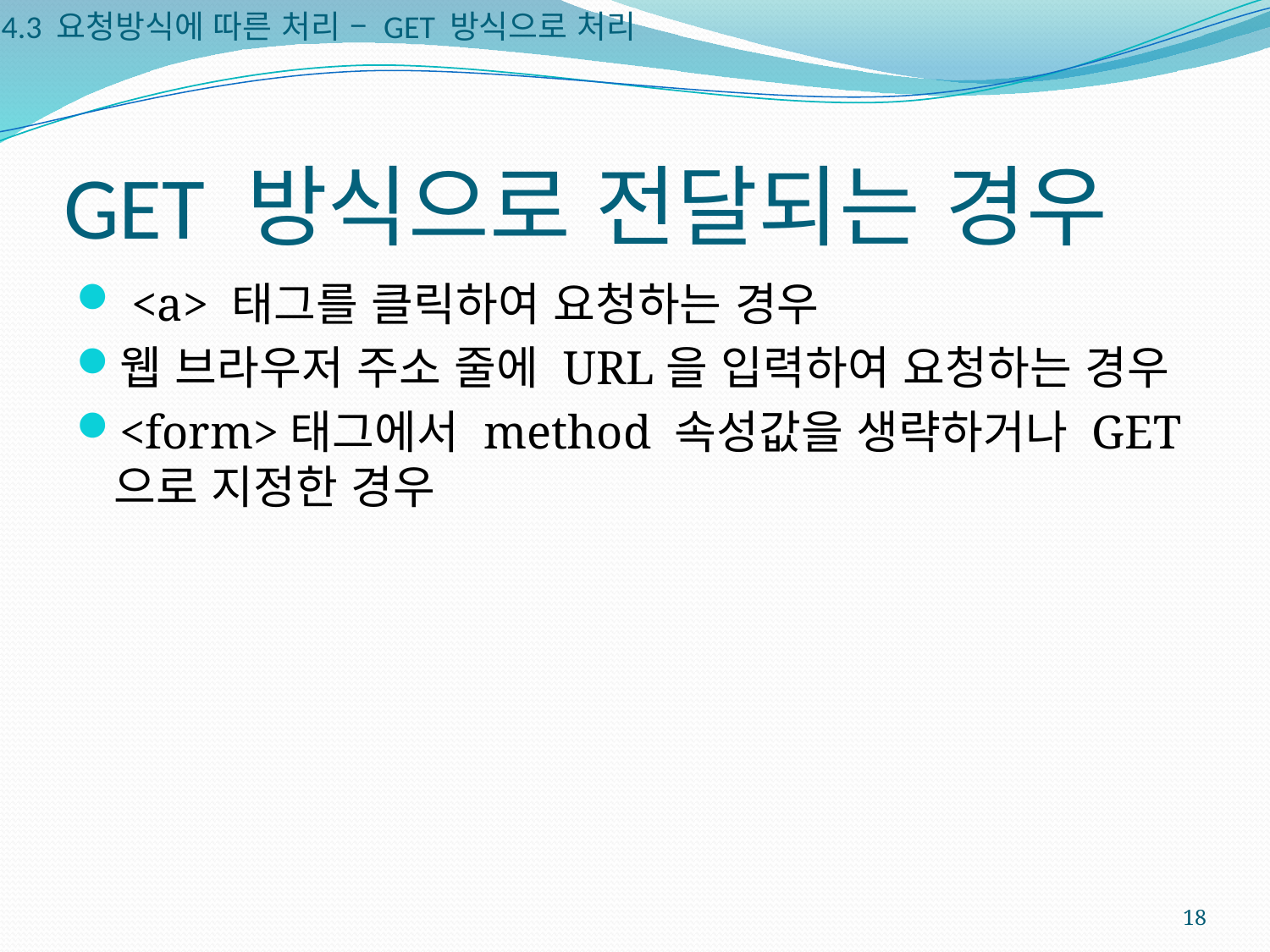

4.3 요청방식에 따른 처리 – GET 방식으로 처리
# GET 방식으로 전달되는 경우
 <a> 태그를 클릭하여 요청하는 경우
웹 브라우저 주소 줄에 URL을 입력하여 요청하는 경우
<form>태그에서 method 속성값을 생략하거나 GET으로 지정한 경우
18